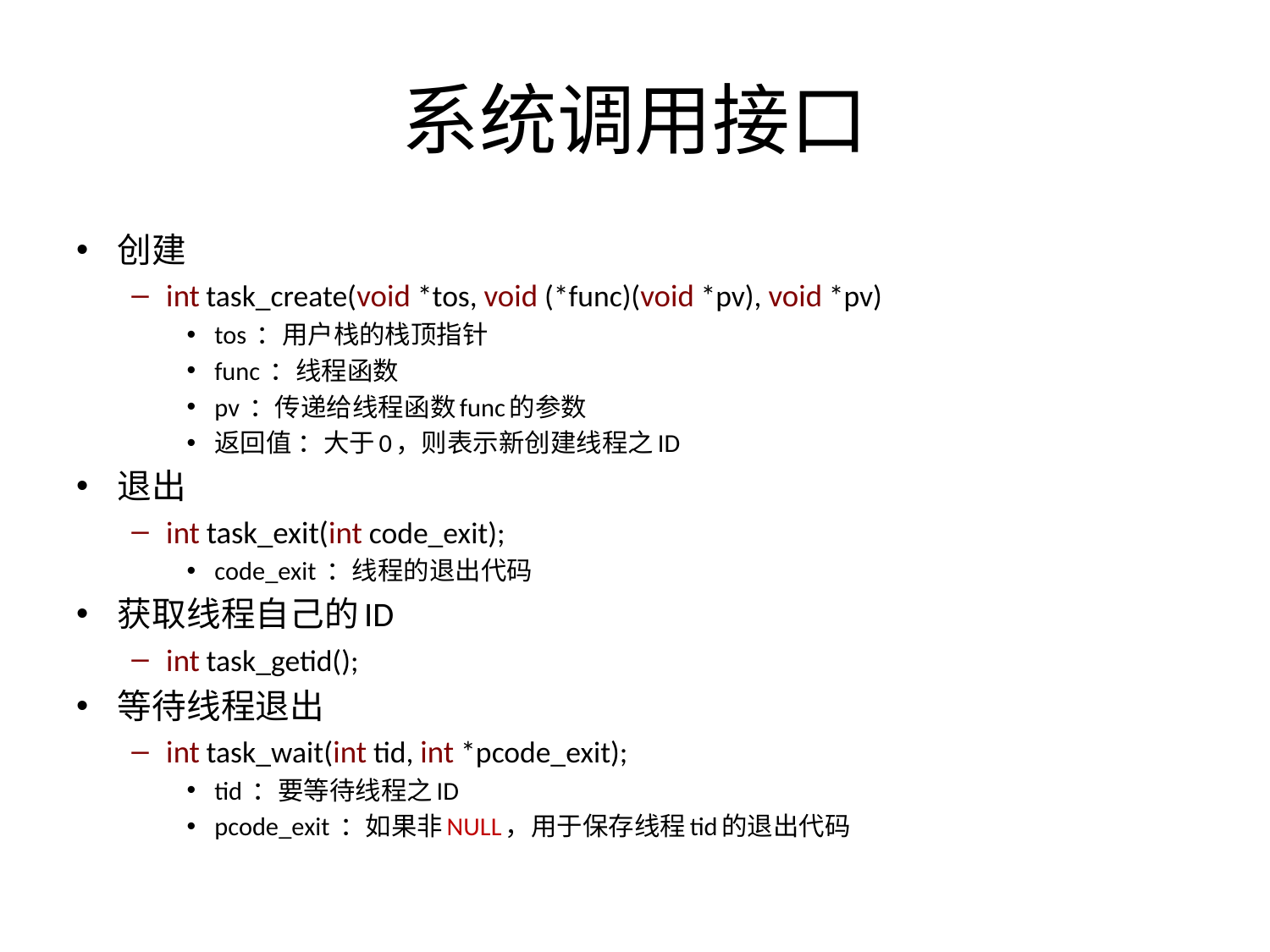

# 系统调用接口
创建
int task_create(void *tos, void (*func)(void *pv), void *pv)
tos ：用户栈的栈顶指针
func ：线程函数
pv ：传递给线程函数func的参数
返回值 ：大于0，则表示新创建线程之ID
退出
int task_exit(int code_exit);
code_exit ：线程的退出代码
获取线程自己的ID
int task_getid();
等待线程退出
int task_wait(int tid, int *pcode_exit);
tid ：要等待线程之ID
pcode_exit ：如果非NULL，用于保存线程tid的退出代码